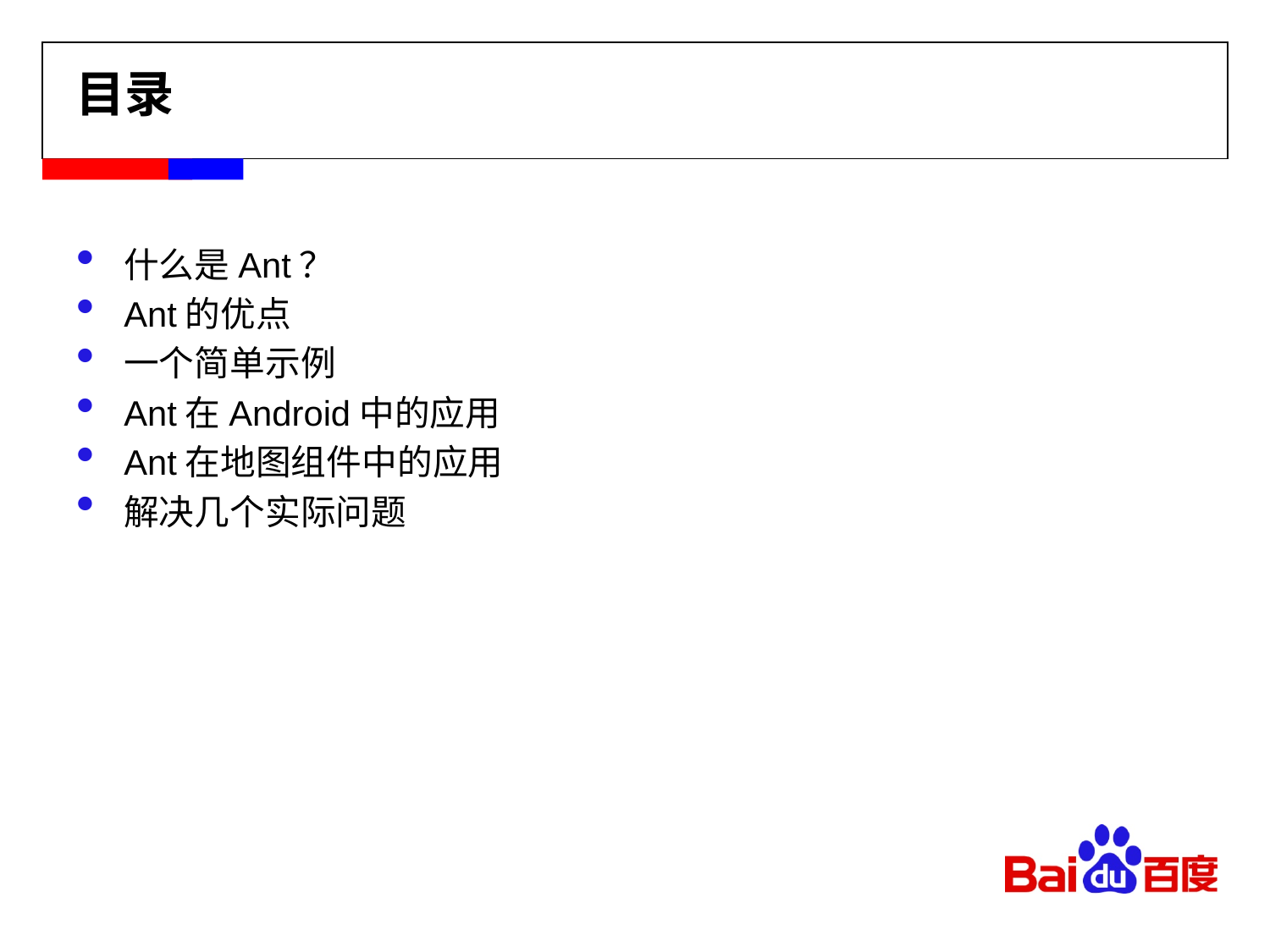

# 目录
什么是Ant？
Ant的优点
一个简单示例
Ant在Android中的应用
Ant在地图组件中的应用
解决几个实际问题